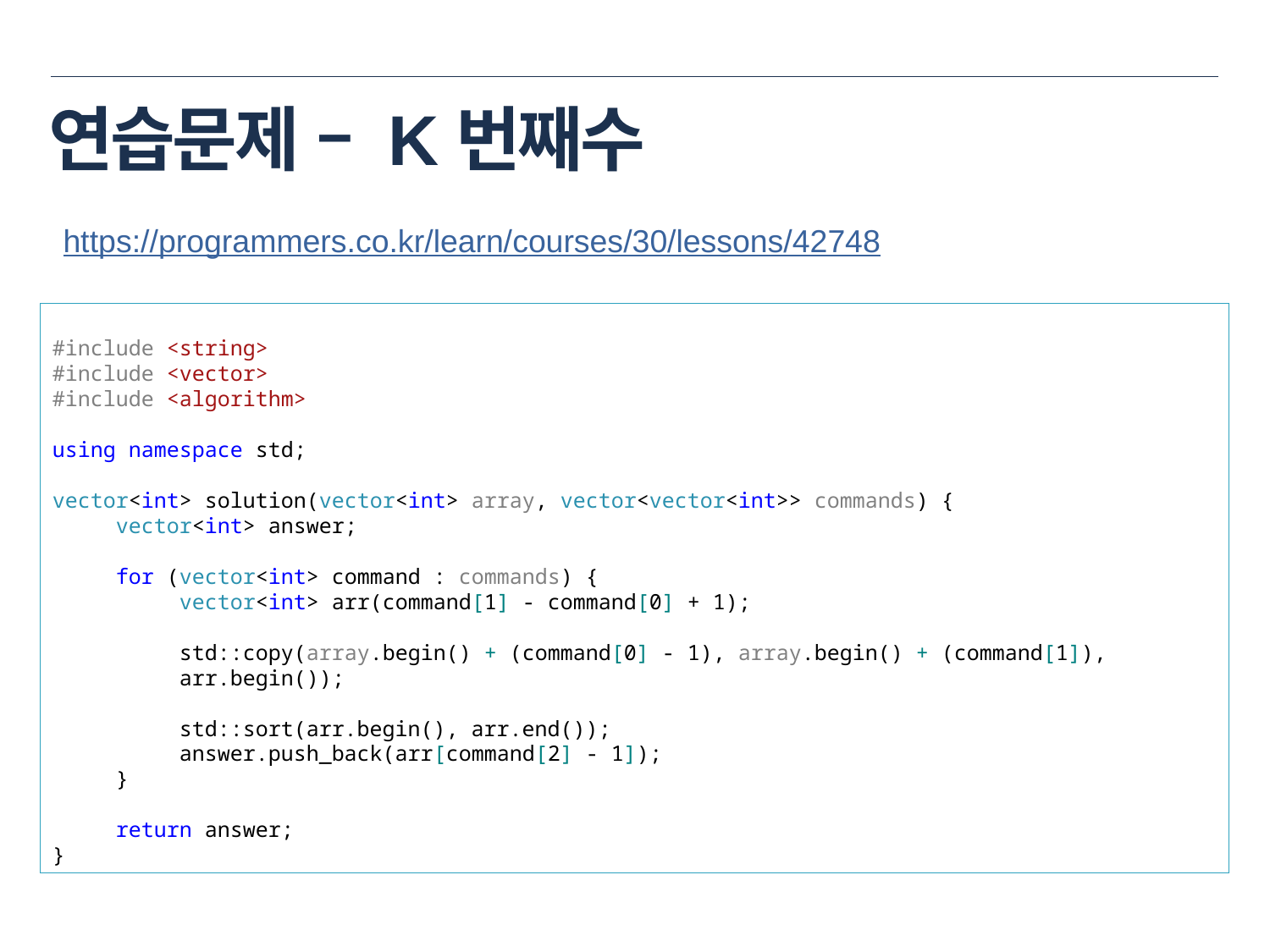

연습문제 – K번째수
https://programmers.co.kr/learn/courses/30/lessons/42748

#include <string>
#include <vector>
#include <algorithm>

using namespace std;

vector<int> solution(vector<int> array, vector<vector<int>> commands) {
vector<int> answer;

for (vector<int> command : commands) {
vector<int> arr(command[1] - command[0] + 1);

std::copy(array.begin() + (command[0] - 1), array.begin() + (command[1]), arr.begin());

std::sort(arr.begin(), arr.end());
answer.push_back(arr[command[2] - 1]);
}

return answer;
}